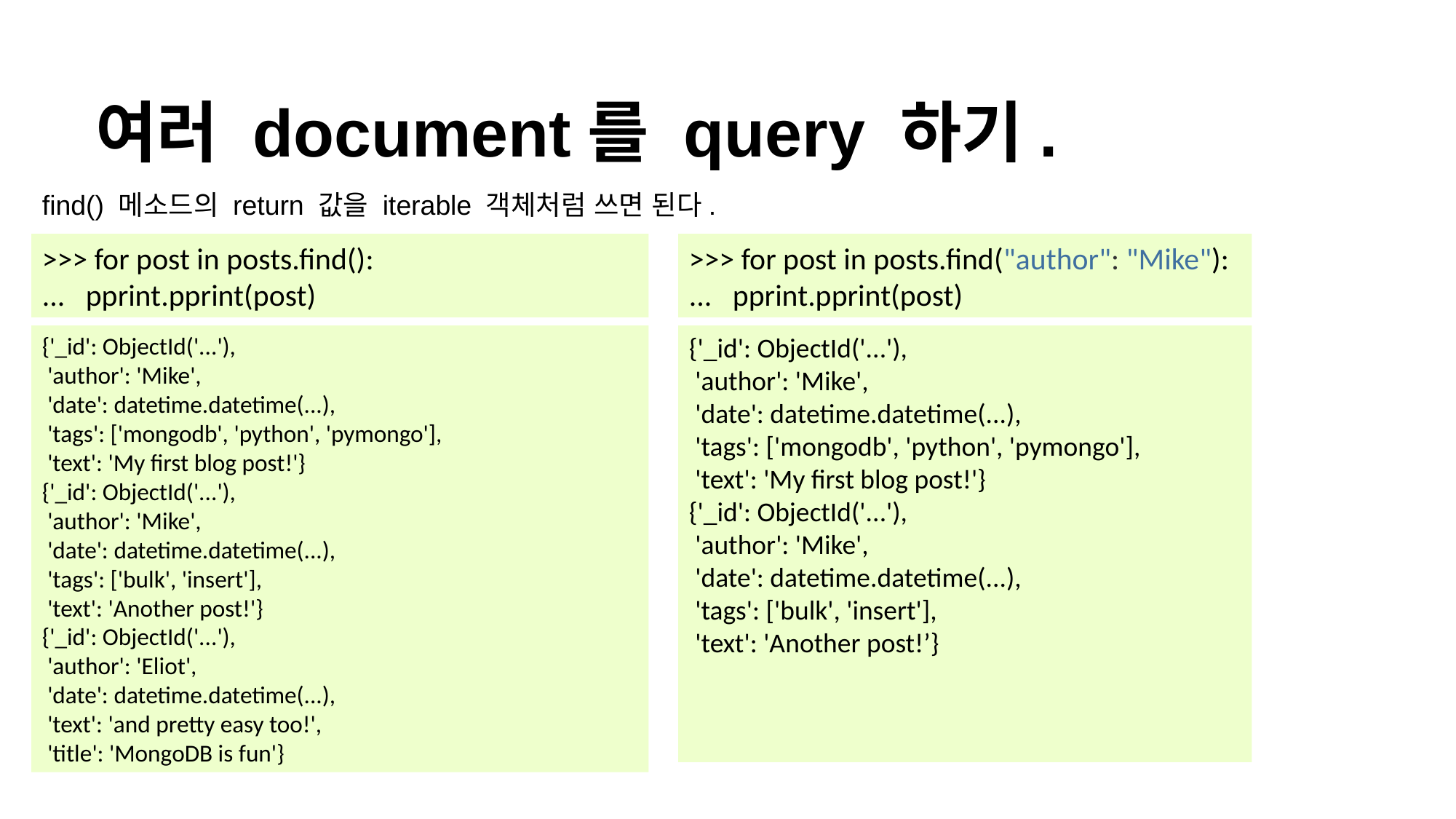

# 여러 document를 query 하기.
find() 메소드의 return 값을 iterable 객체처럼 쓰면 된다.
>>> for post in posts.find():
...   pprint.pprint(post)
{'_id': ObjectId('...'),
 'author': 'Mike',
 'date': datetime.datetime(...),
 'tags': ['mongodb', 'python', 'pymongo'],
 'text': 'My first blog post!'}
{'_id': ObjectId('...'),
 'author': 'Mike',
 'date': datetime.datetime(...),
 'tags': ['bulk', 'insert'],
 'text': 'Another post!'}
{'_id': ObjectId('...'),
 'author': 'Eliot',
 'date': datetime.datetime(...),
 'text': 'and pretty easy too!',
 'title': 'MongoDB is fun'}
>>> for post in posts.find("author": "Mike"):
...   pprint.pprint(post)
{'_id': ObjectId('...'),
 'author': 'Mike',
 'date': datetime.datetime(...),
 'tags': ['mongodb', 'python', 'pymongo'],
 'text': 'My first blog post!'}
{'_id': ObjectId('...'),
 'author': 'Mike',
 'date': datetime.datetime(...),
 'tags': ['bulk', 'insert'],
 'text': 'Another post!’}